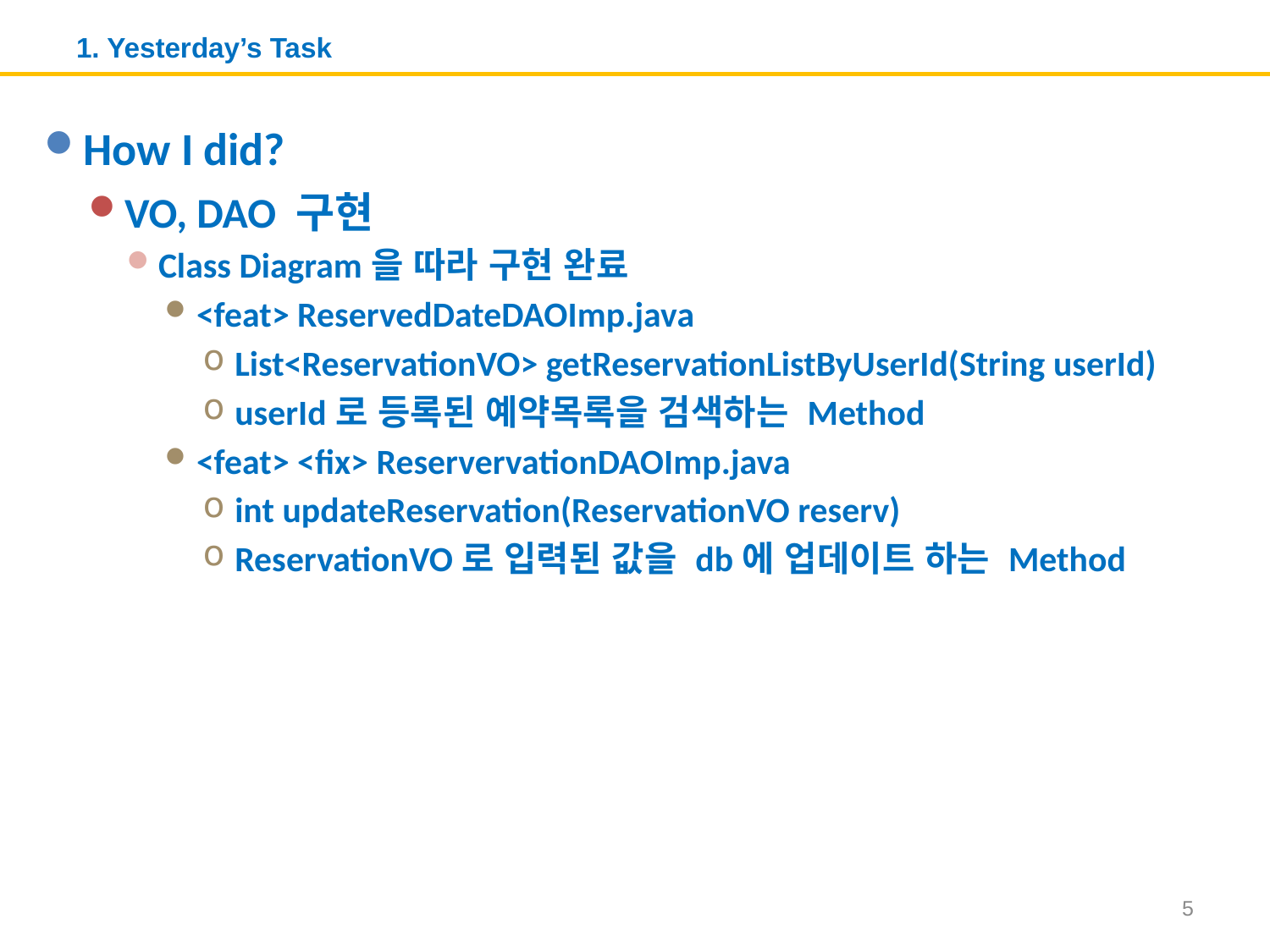

# 1. Yesterday’s Task
How I did?
VO, DAO 구현
Class Diagram을 따라 구현 완료
<feat> ReservedDateDAOImp.java
List<ReservationVO> getReservationListByUserId(String userId)
userId로 등록된 예약목록을 검색하는 Method
<feat> <fix> ReservervationDAOImp.java
int updateReservation(ReservationVO reserv)
ReservationVO로 입력된 값을 db에 업데이트 하는 Method

5